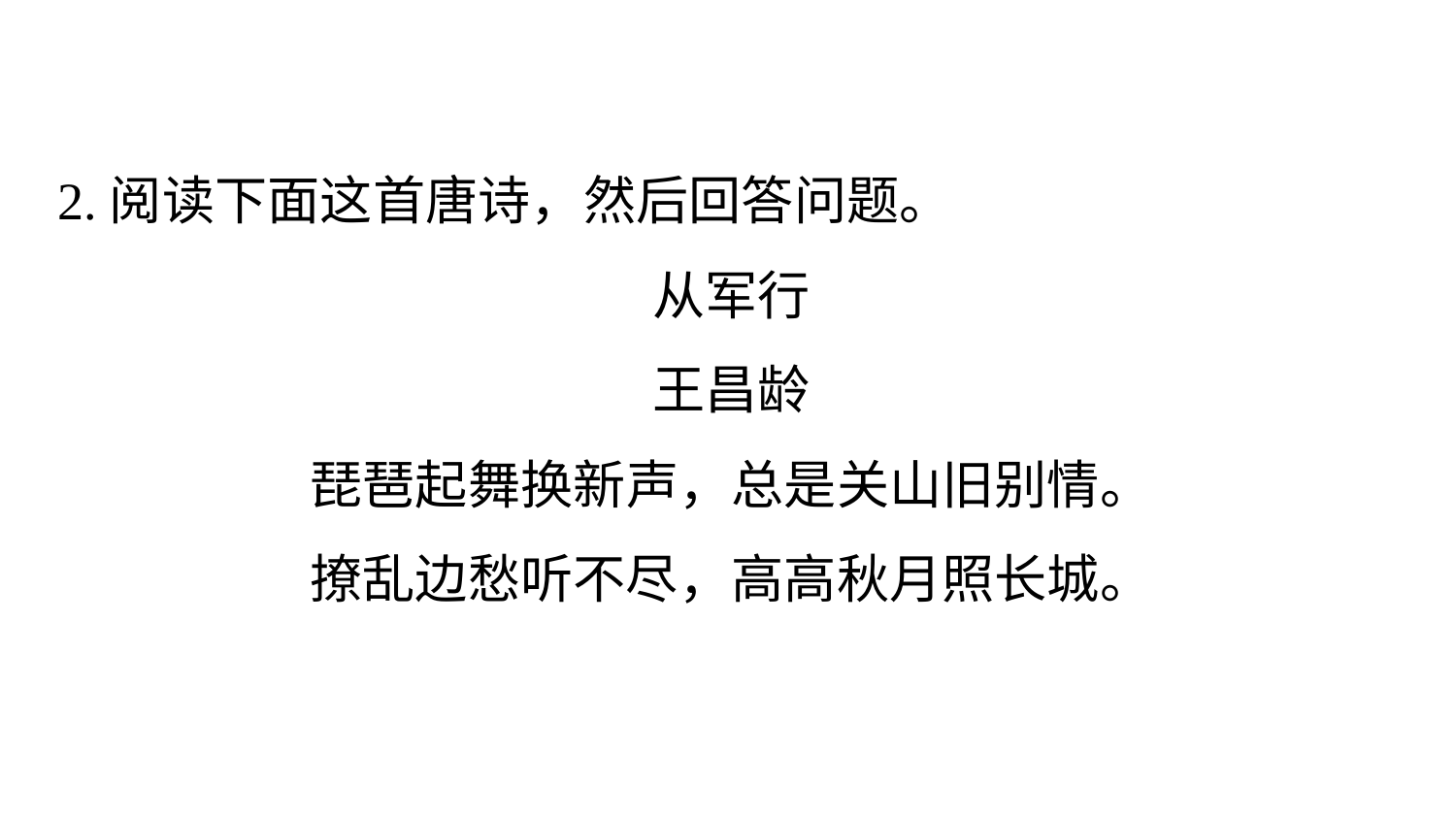

2.阅读下面这首唐诗，然后回答问题。
从军行
王昌龄
琵琶起舞换新声，总是关山旧别情。
撩乱边愁听不尽，高高秋月照长城。